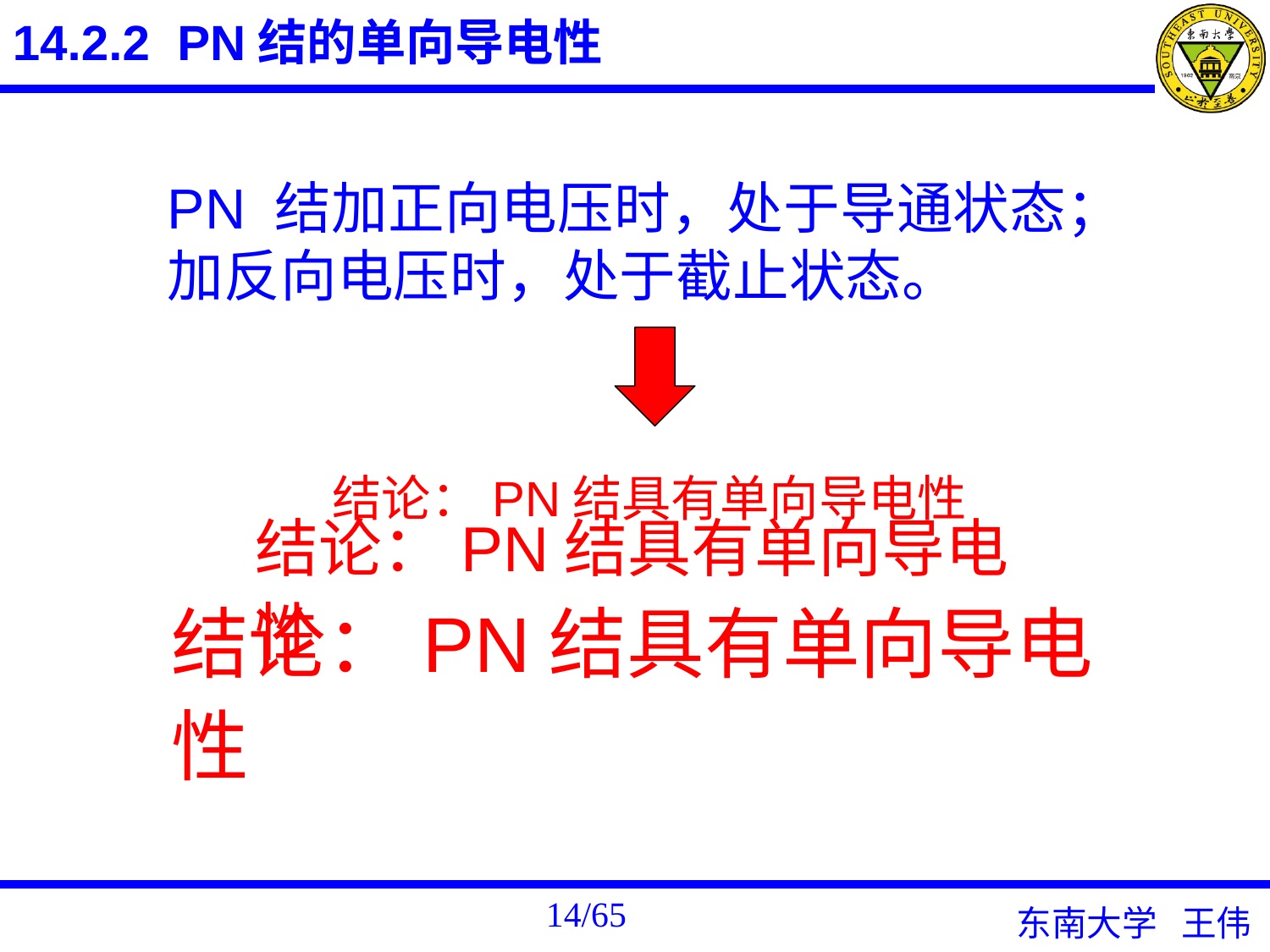

14.2.2  PN结的单向导电性
PN 结加正向电压时，处于导通状态；加反向电压时，处于截止状态。

结论：PN结具有单向导电性
结论：PN结具有单向导电性
结论：PN结具有单向导电性